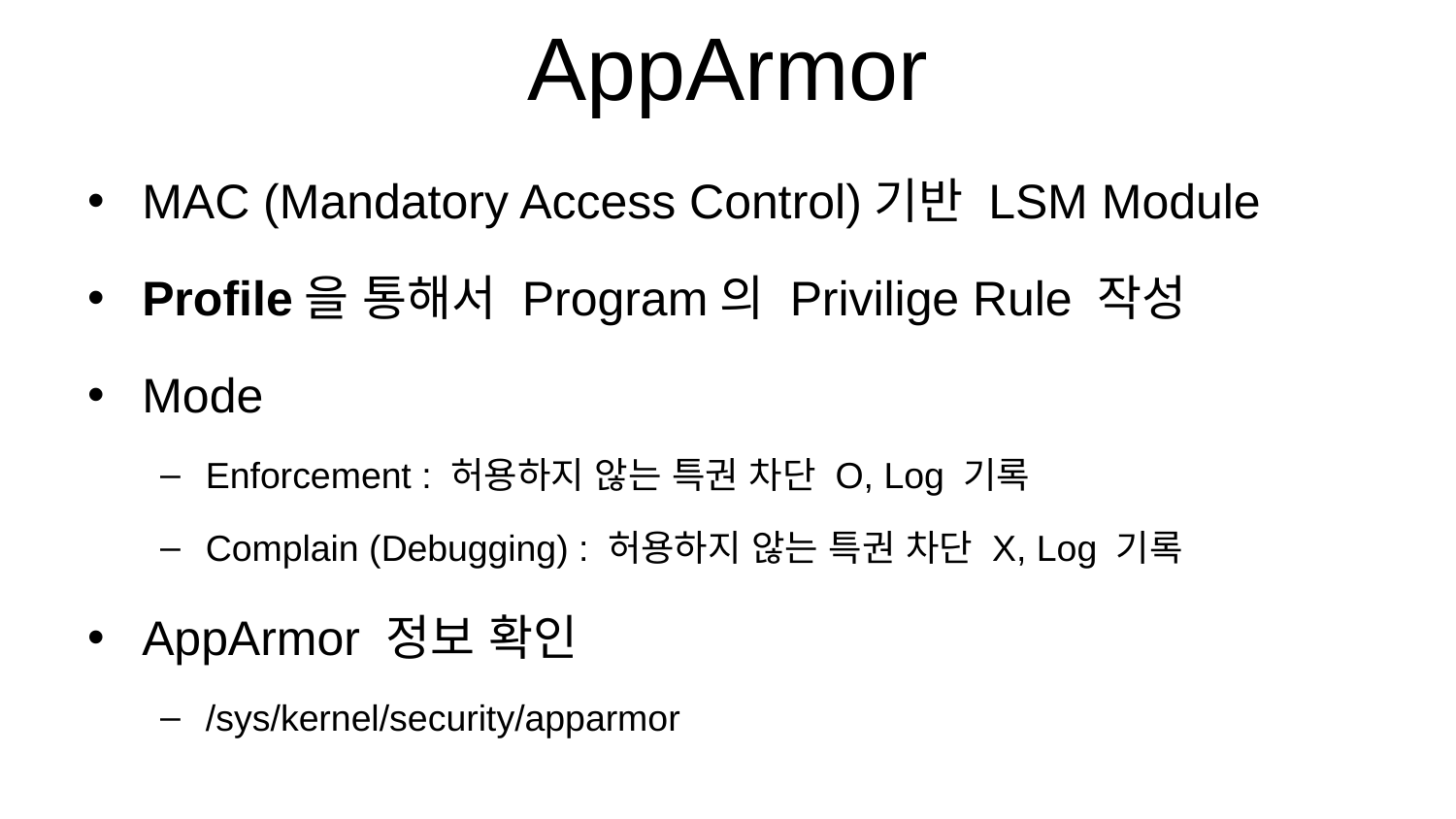

# AppArmor
MAC (Mandatory Access Control)기반 LSM Module
Profile을 통해서 Program의 Privilige Rule 작성
Mode
Enforcement : 허용하지 않는 특권 차단 O, Log 기록
Complain (Debugging) : 허용하지 않는 특권 차단 X, Log 기록
AppArmor 정보 확인
/sys/kernel/security/apparmor